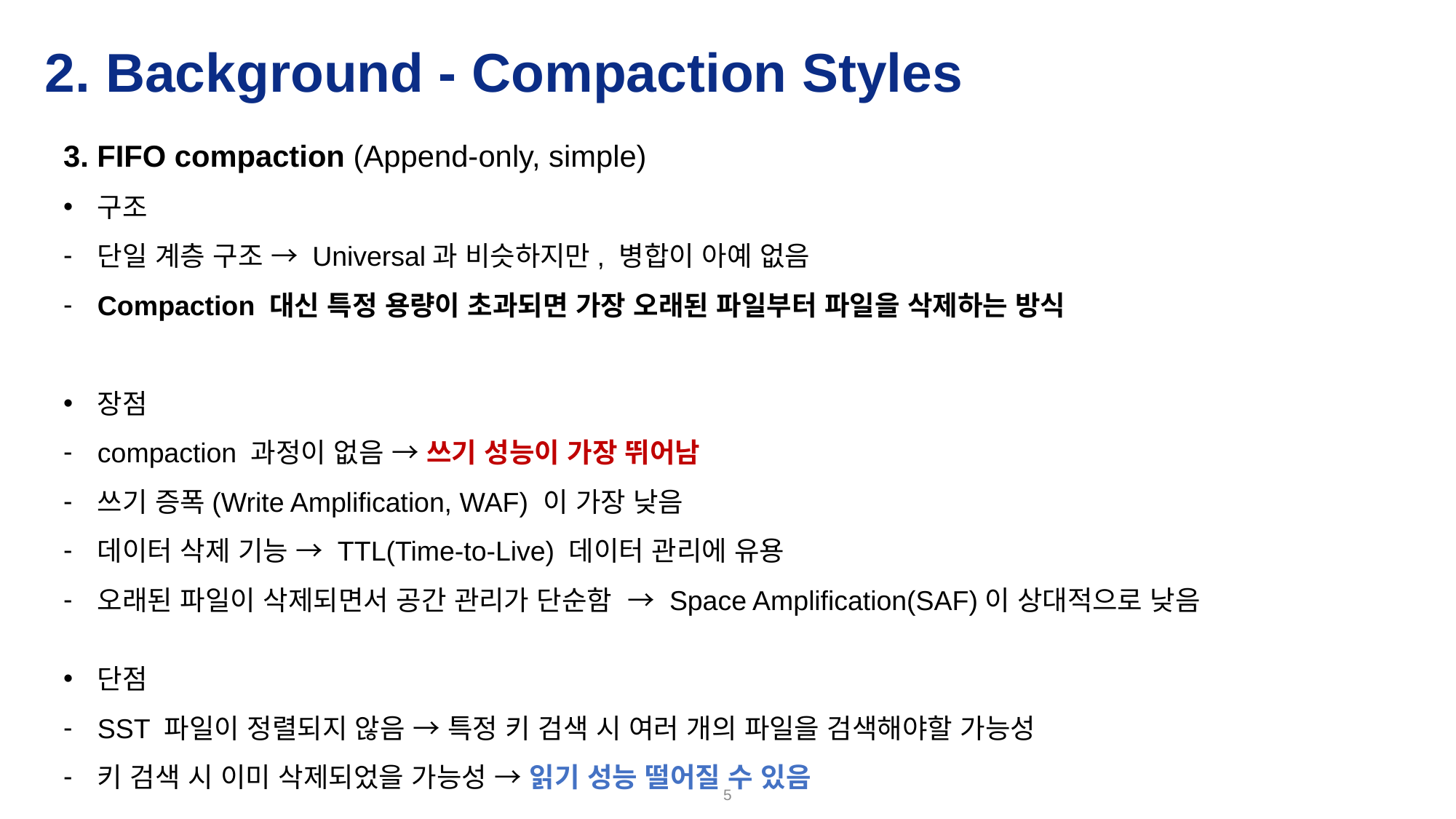

# 2. Background - Compaction Styles
3. FIFO compaction (Append-only, simple)
구조
단일 계층 구조 → Universal과 비슷하지만, 병합이 아예 없음
Compaction 대신 특정 용량이 초과되면 가장 오래된 파일부터 파일을 삭제하는 방식

장점
compaction 과정이 없음 → 쓰기 성능이 가장 뛰어남
쓰기 증폭(Write Amplification, WAF) 이 가장 낮음
데이터 삭제 기능 → TTL(Time-to-Live) 데이터 관리에 유용
오래된 파일이 삭제되면서 공간 관리가 단순함  → Space Amplification(SAF)이 상대적으로 낮음

단점
SST 파일이 정렬되지 않음 → 특정 키 검색 시 여러 개의 파일을 검색해야할 가능성
키 검색 시 이미 삭제되었을 가능성 → 읽기 성능 떨어질 수 있음

5